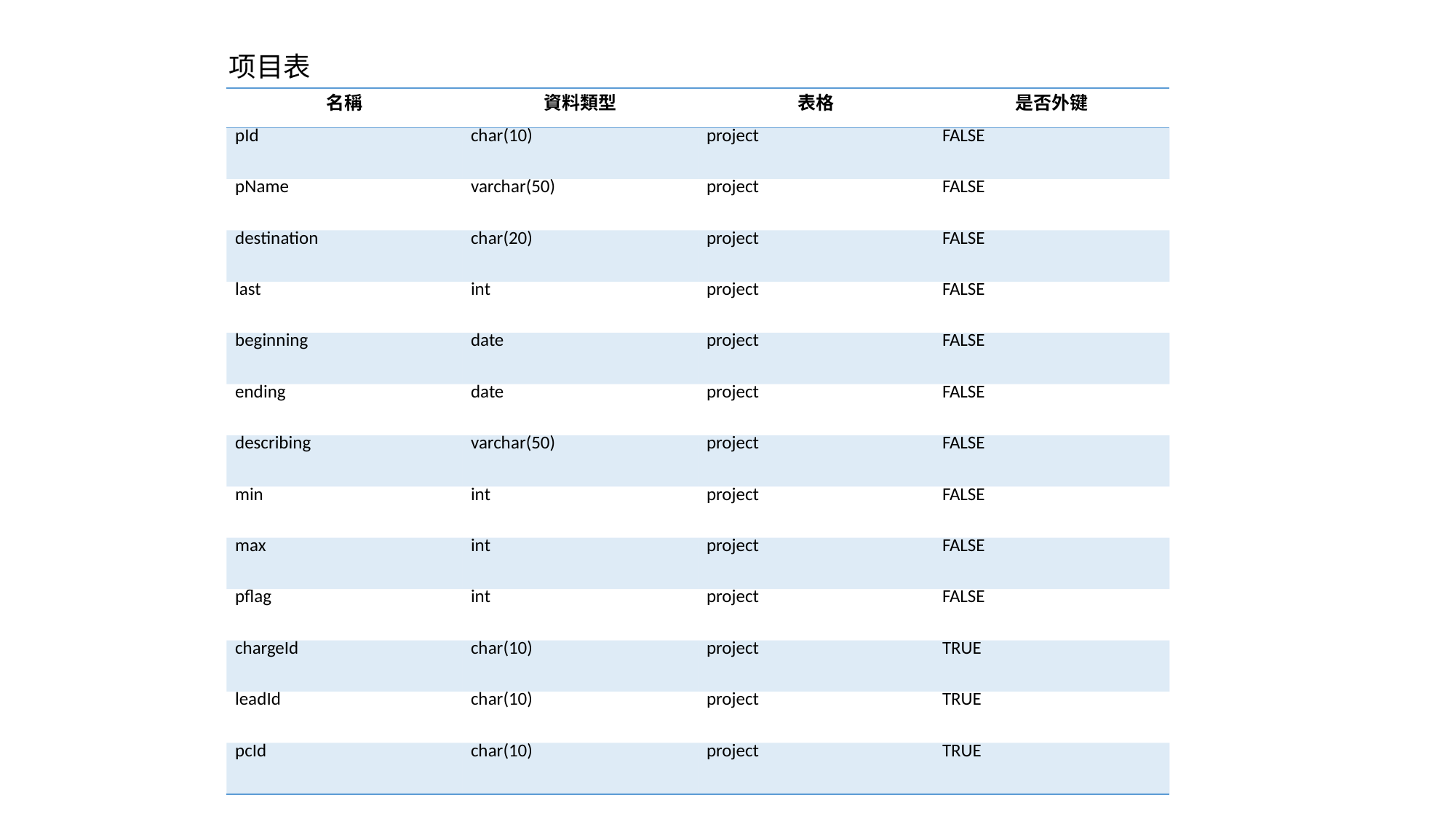

项目表
| 名稱 | 資料類型 | 表格 | 是否外键 |
| --- | --- | --- | --- |
| pId | char(10) | project | FALSE |
| pName | varchar(50) | project | FALSE |
| destination | char(20) | project | FALSE |
| last | int | project | FALSE |
| beginning | date | project | FALSE |
| ending | date | project | FALSE |
| describing | varchar(50) | project | FALSE |
| min | int | project | FALSE |
| max | int | project | FALSE |
| pflag | int | project | FALSE |
| chargeId | char(10) | project | TRUE |
| leadId | char(10) | project | TRUE |
| pcId | char(10) | project | TRUE |